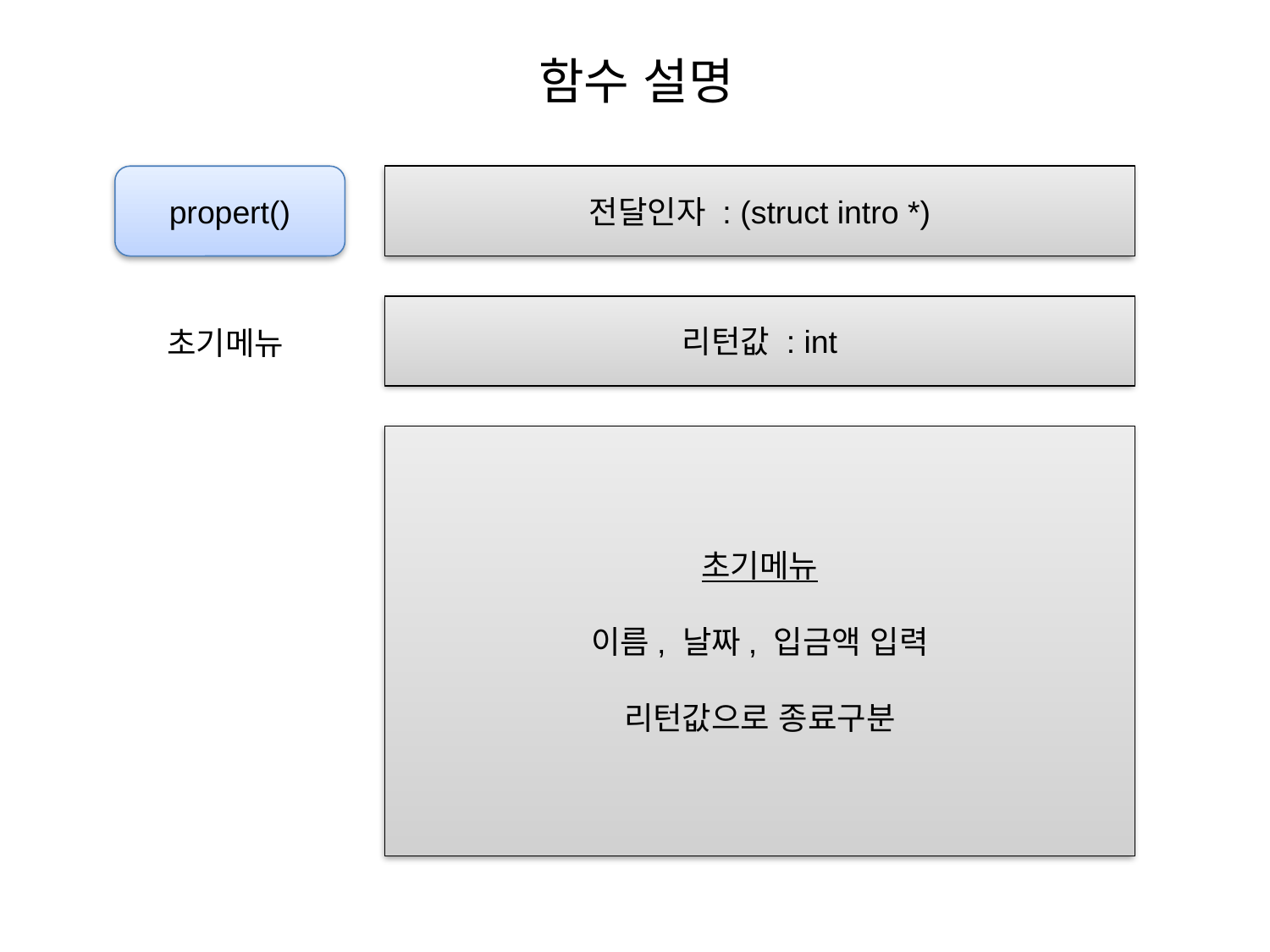

함수 설명
propert()
전달인자 : (struct intro *)
리턴값 : int
초기메뉴
초기메뉴

이름, 날짜, 입금액 입력

리턴값으로 종료구분